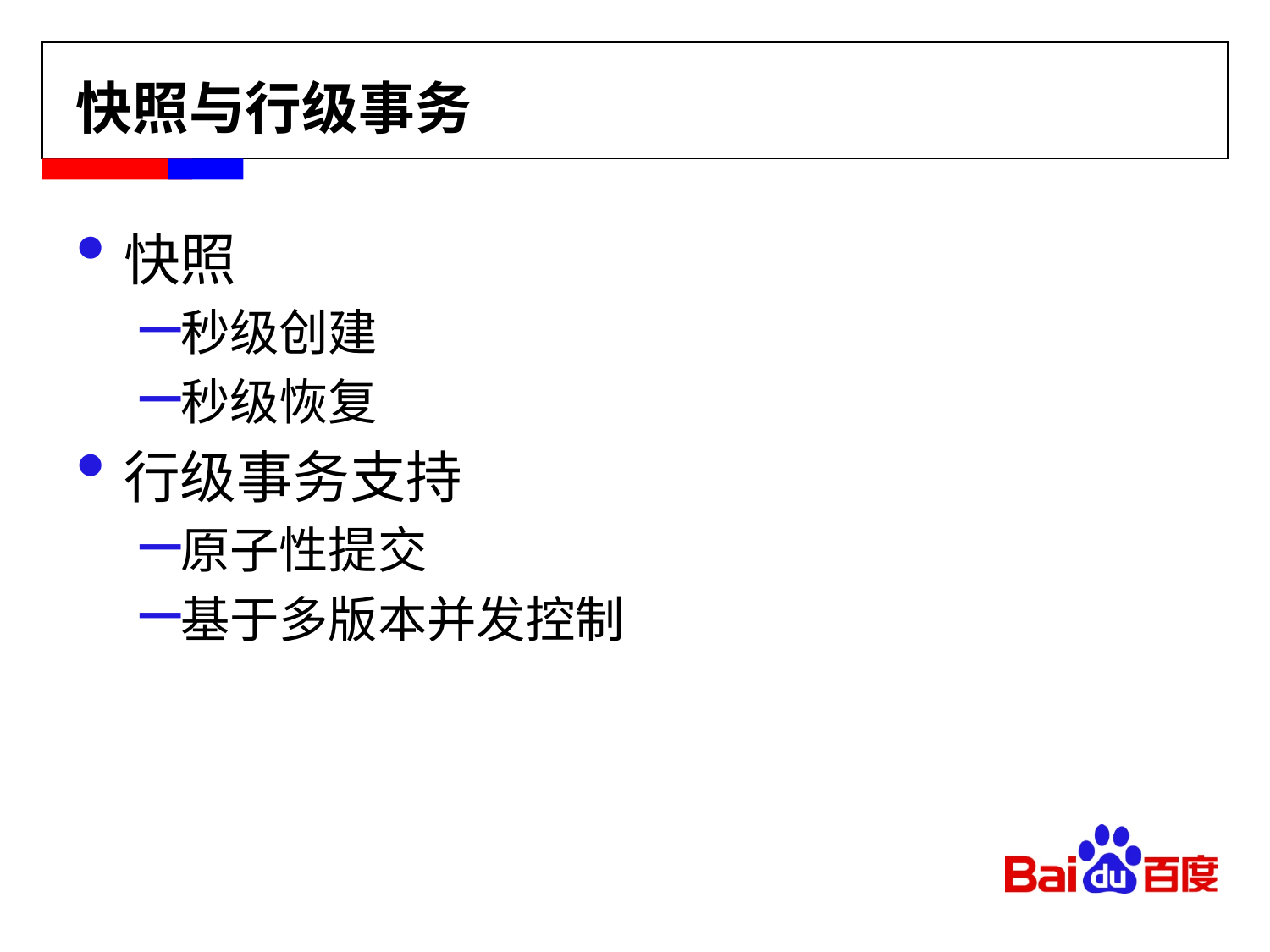

# 快照与行级事务
快照
秒级创建
秒级恢复
行级事务支持
原子性提交
基于多版本并发控制